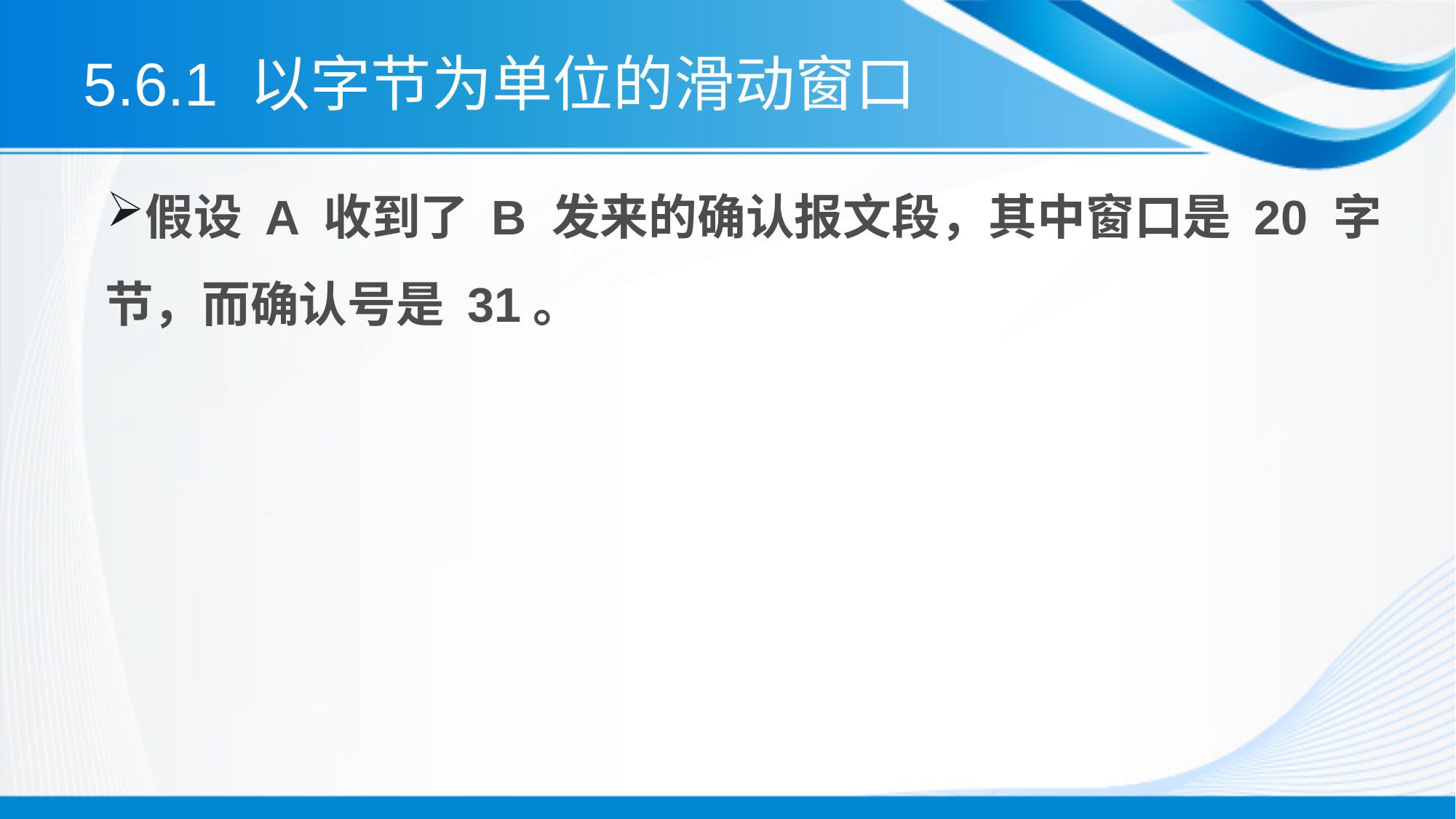

# 5.6.1 以字节为单位的滑动窗口
假设 A 收到了 B 发来的确认报文段，其中窗口是 20 字节，而确认号是 31。